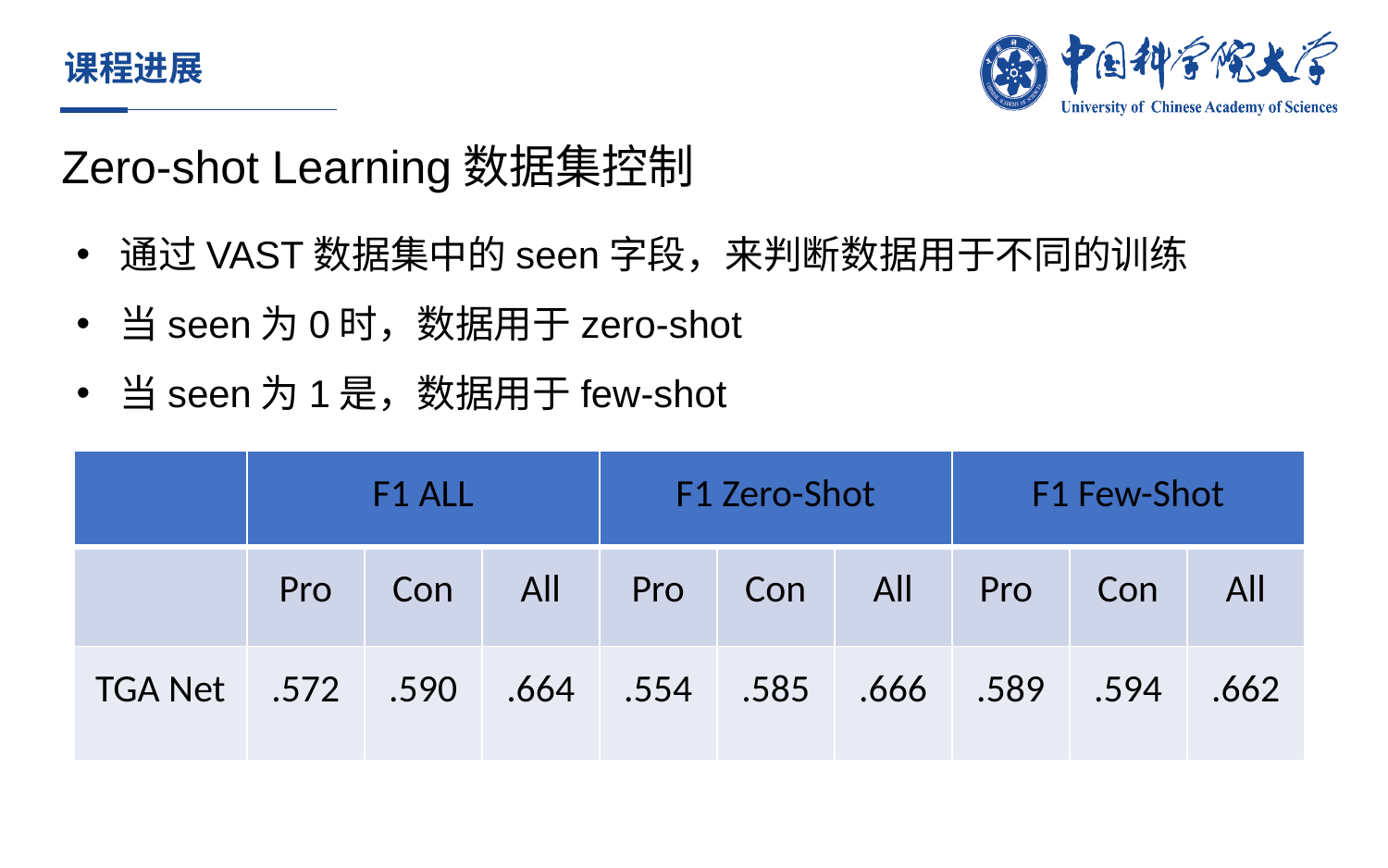

# 课程进展
Zero-shot Learning数据集控制
通过VAST数据集中的seen字段，来判断数据用于不同的训练
当seen为0时，数据用于zero-shot
当seen为1是，数据用于few-shot
|  | F1 ALL |  |  | F1 Zero-Shot |  |  | F1 Few-Shot |  |  |
| --- | --- | --- | --- | --- | --- | --- | --- | --- | --- |
|  | Pro | Con | All | Pro | Con | All | Pro | Con | All |
| TGA Net | .572 | .590 | .664 | .554 | .585 | .666 | .589 | .594 | .662 |